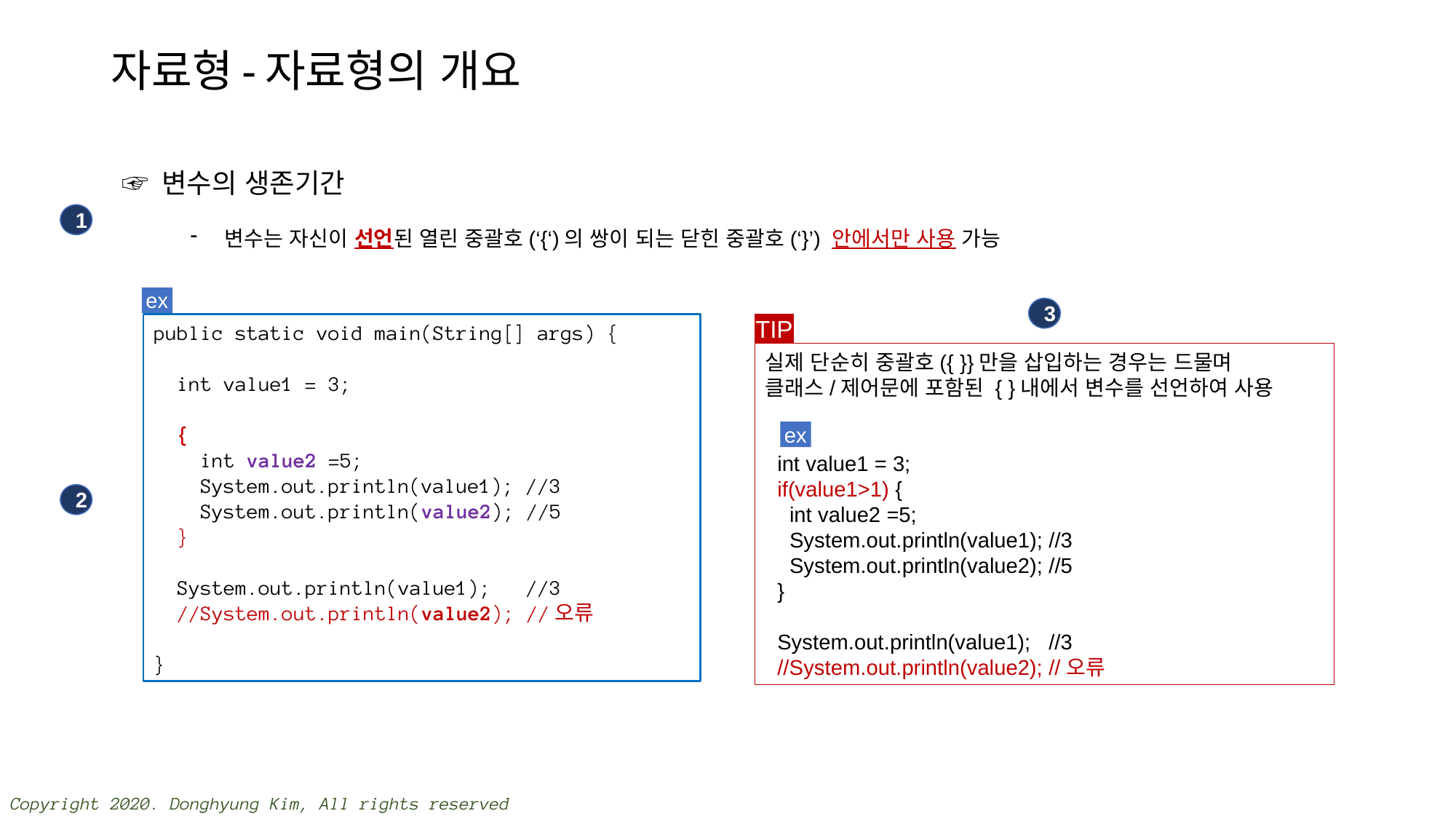

# 자료형-자료형의 개요
☞ 변수의 생존기간
1
변수는 자신이 선언된 열린 중괄호(‘{‘)의 쌍이 되는 닫힌 중괄호(‘}’) 안에서만 사용 가능
ex
public static void main(String[] args) {

  int value1 = 3;

  {
    int value2 =5;
    System.out.println(value1); //3
    System.out.println(value2); //5
  }

  System.out.println(value1);   //3
  //System.out.println(value2); //오류

}
3
TIP
실제 단순히 중괄호({ }}만을 삽입하는 경우는 드물며
클래스/제어문에 포함된 { }내에서 변수를 선언하여 사용

  int value1 = 3;
  if(value1>1) {
    int value2 =5;
    System.out.println(value1); //3
    System.out.println(value2); //5
  }

  System.out.println(value1);   //3
  //System.out.println(value2); //오류
ex
2